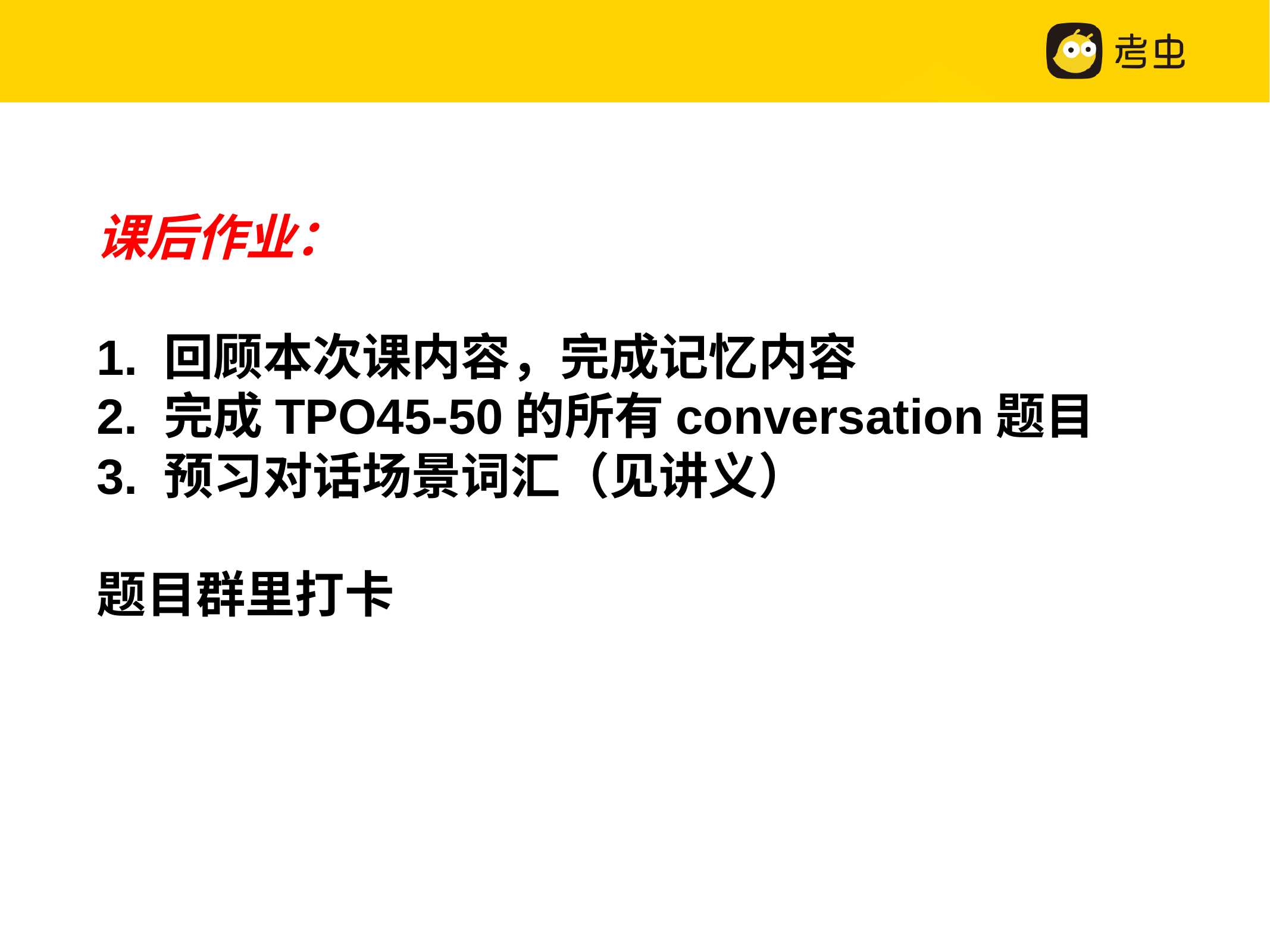

课后作业：

1. 回顾本次课内容，完成记忆内容
2. 完成TPO45-50的所有conversation题目
3. 预习对话场景词汇（见讲义）

题目群里打卡